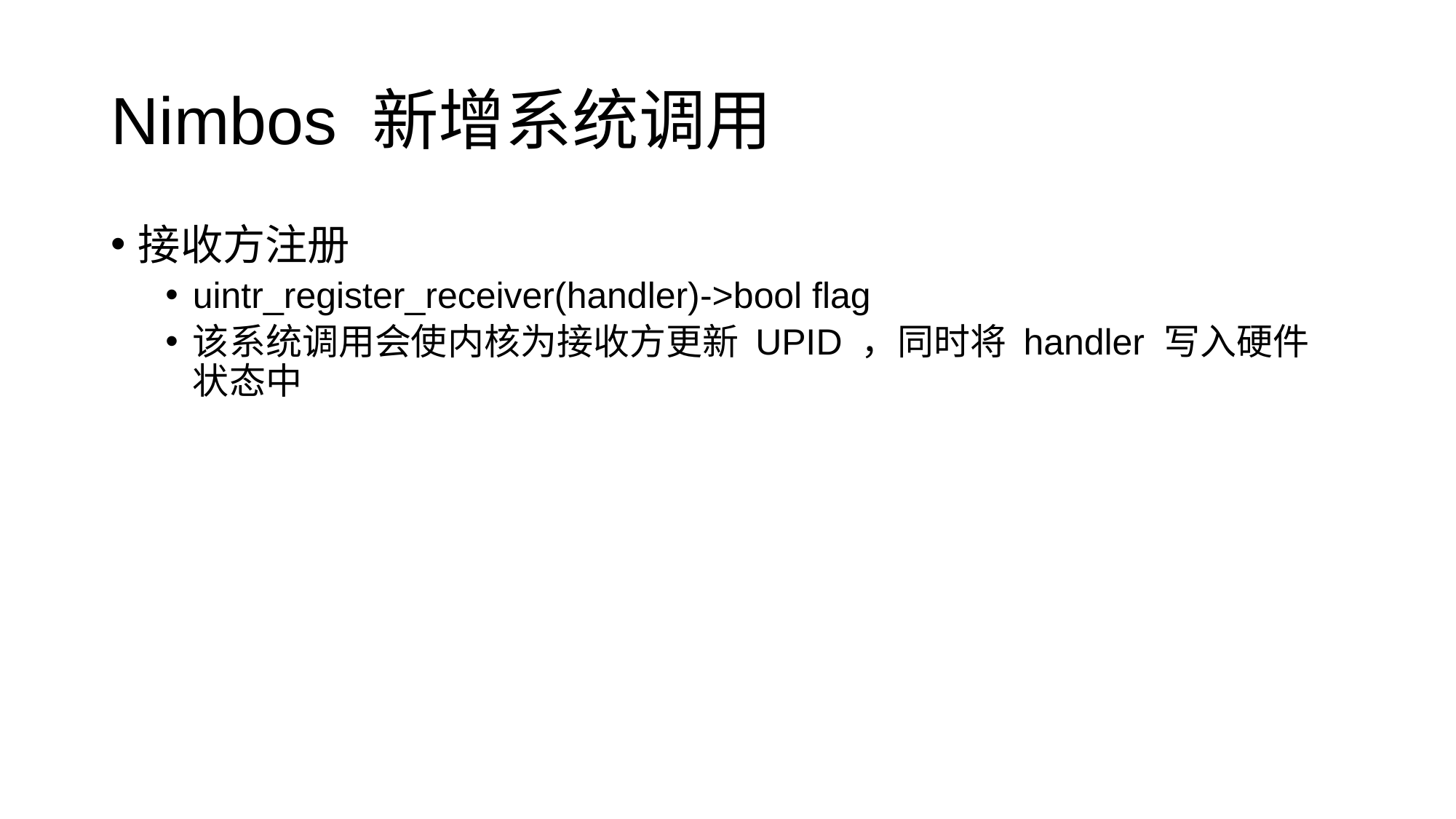

# Nimbos 新增系统调用
接收方注册
uintr_register_receiver(handler)->bool flag
该系统调用会使内核为接收方更新 UPID ，同时将 handler 写入硬件状态中